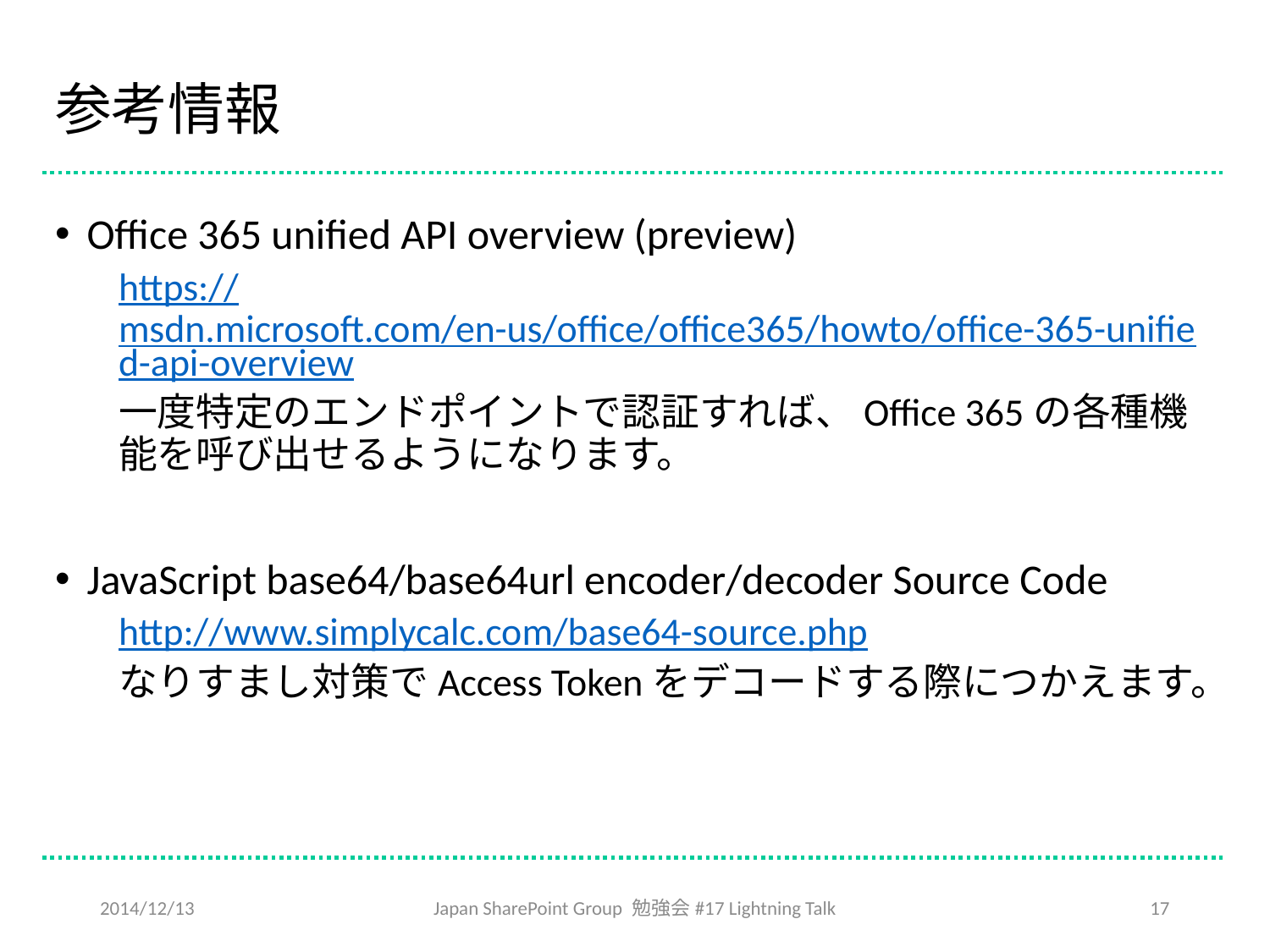

# 参考情報
Office 365 unified API overview (preview)
https://msdn.microsoft.com/en-us/office/office365/howto/office-365-unified-api-overview
一度特定のエンドポイントで認証すれば、Office 365の各種機能を呼び出せるようになります。

JavaScript base64/base64url encoder/decoder Source Code
http://www.simplycalc.com/base64-source.php
なりすまし対策でAccess Tokenをデコードする際につかえます。

2014/12/13
Japan SharePoint Group 勉強会#17 Lightning Talk
17